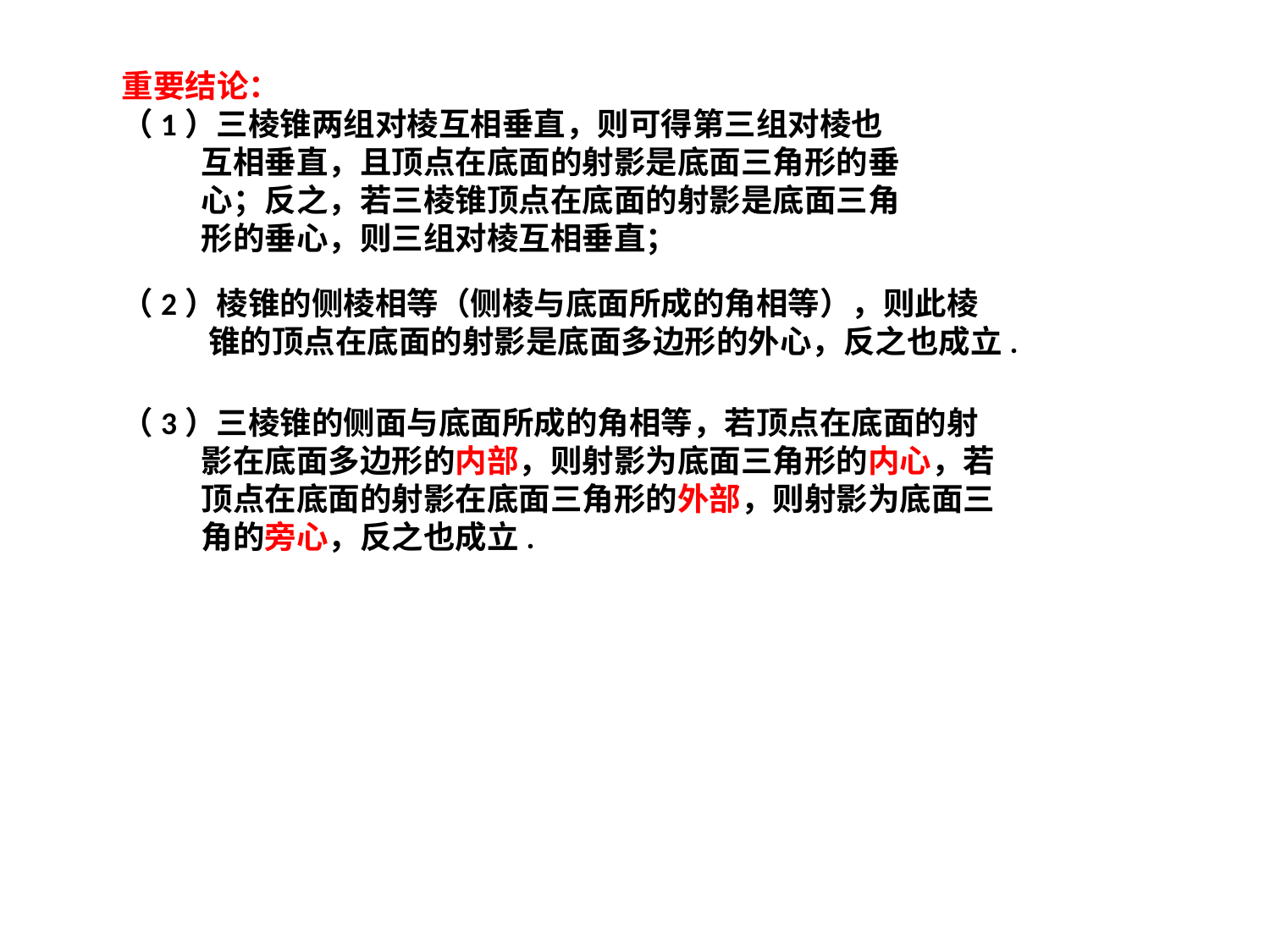

重要结论：
（1）三棱锥两组对棱互相垂直，则可得第三组对棱也
          互相垂直，且顶点在底面的射影是底面三角形的垂
          心；反之，若三棱锥顶点在底面的射影是底面三角
          形的垂心，则三组对棱互相垂直；
（2）棱锥的侧棱相等（侧棱与底面所成的角相等），则此棱
           锥的顶点在底面的射影是底面多边形的外心，反之也成立.
（3）三棱锥的侧面与底面所成的角相等，若顶点在底面的射
          影在底面多边形的内部，则射影为底面三角形的内心，若
          顶点在底面的射影在底面三角形的外部，则射影为底面三
          角的旁心，反之也成立.